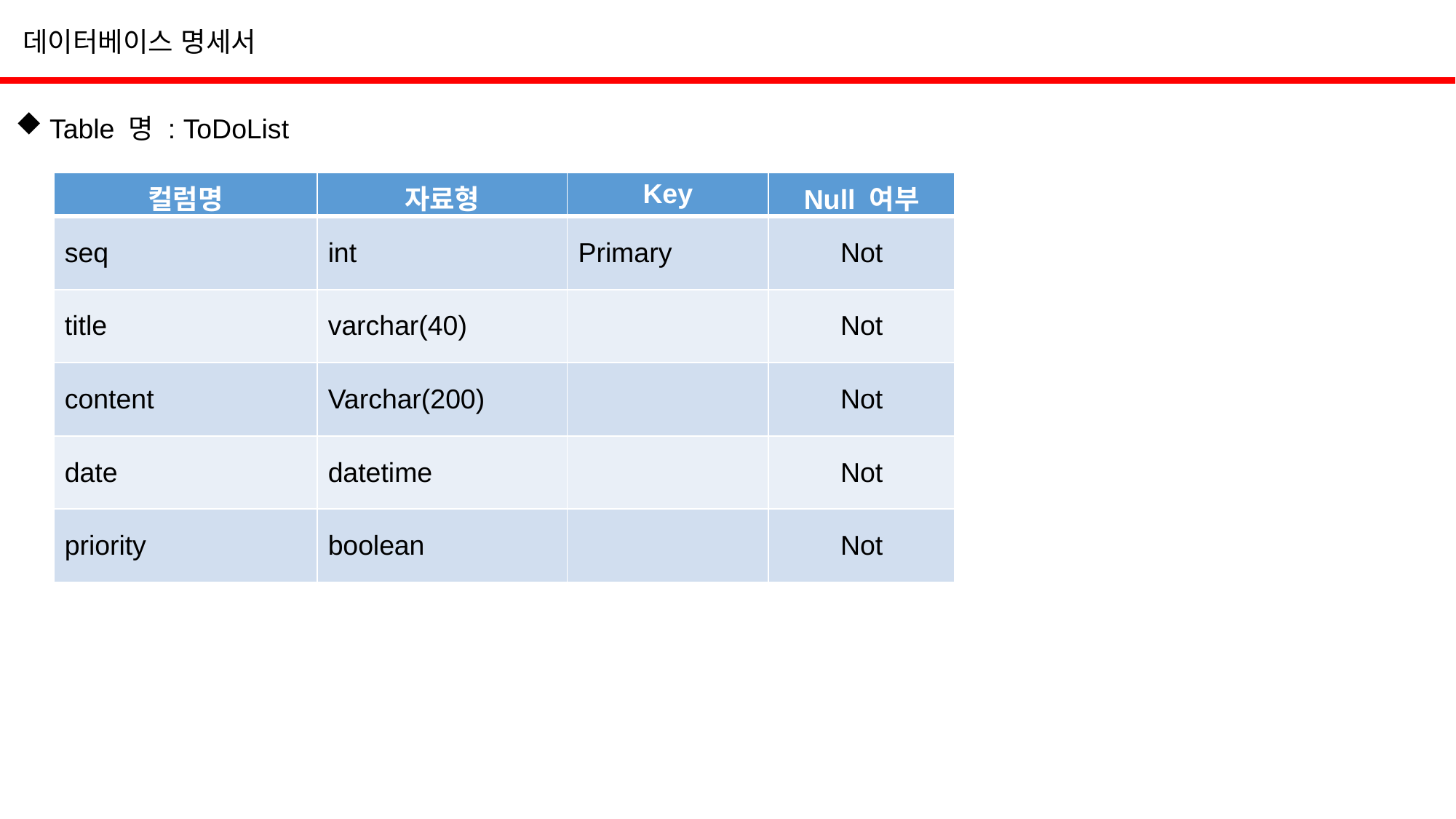

데이터베이스 명세서

Table 명 : ToDoList
| 컬럼명 | 자료형 | Key | Null 여부 |
| --- | --- | --- | --- |
| seq | int | Primary | Not |
| title | varchar(40) |  | Not |
| content | Varchar(200) |  | Not |
| date | datetime |  | Not |
| priority | boolean |  | Not |